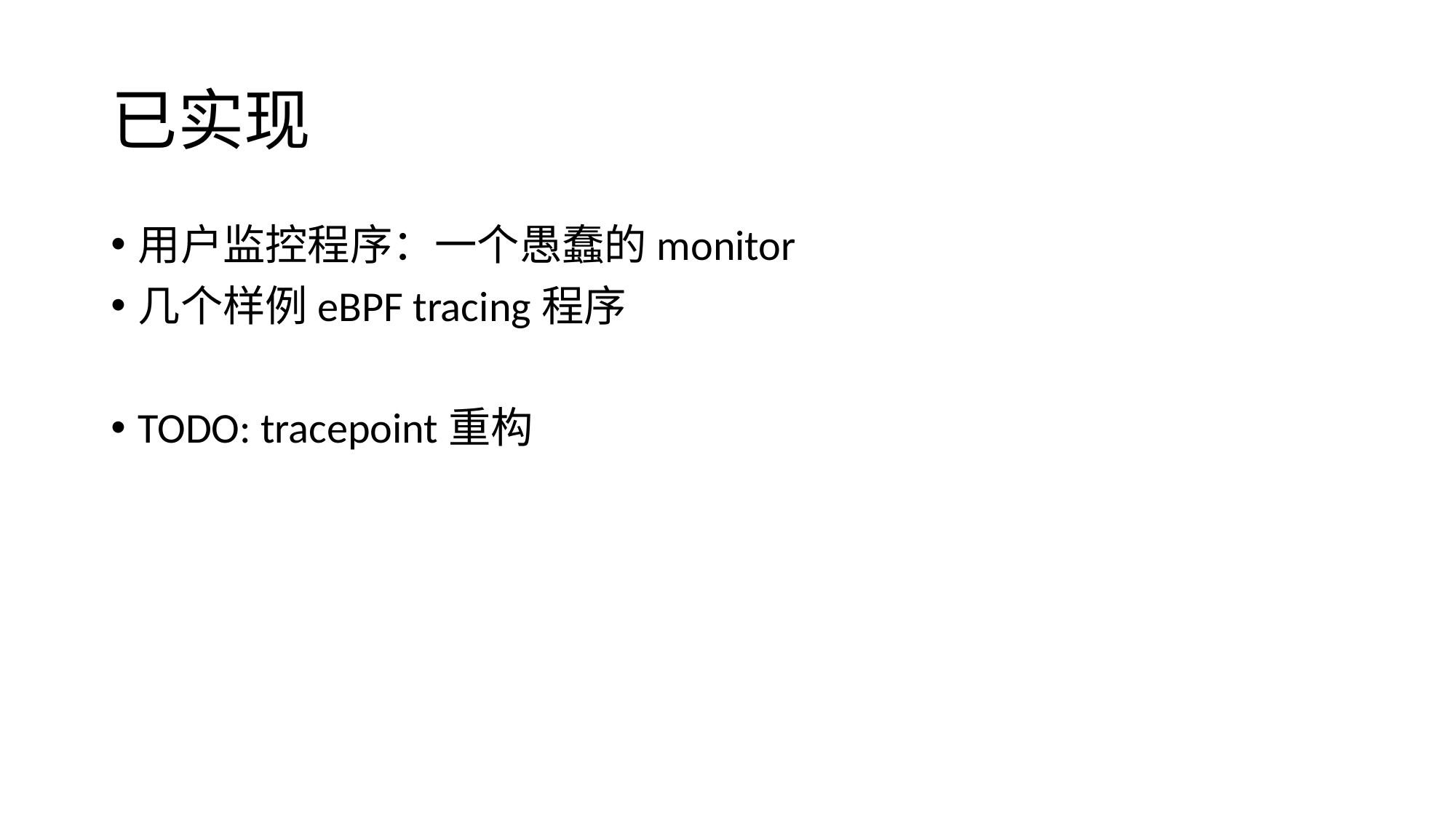

# 已实现
用户监控程序：一个愚蠢的monitor
几个样例eBPF tracing程序

TODO: tracepoint重构